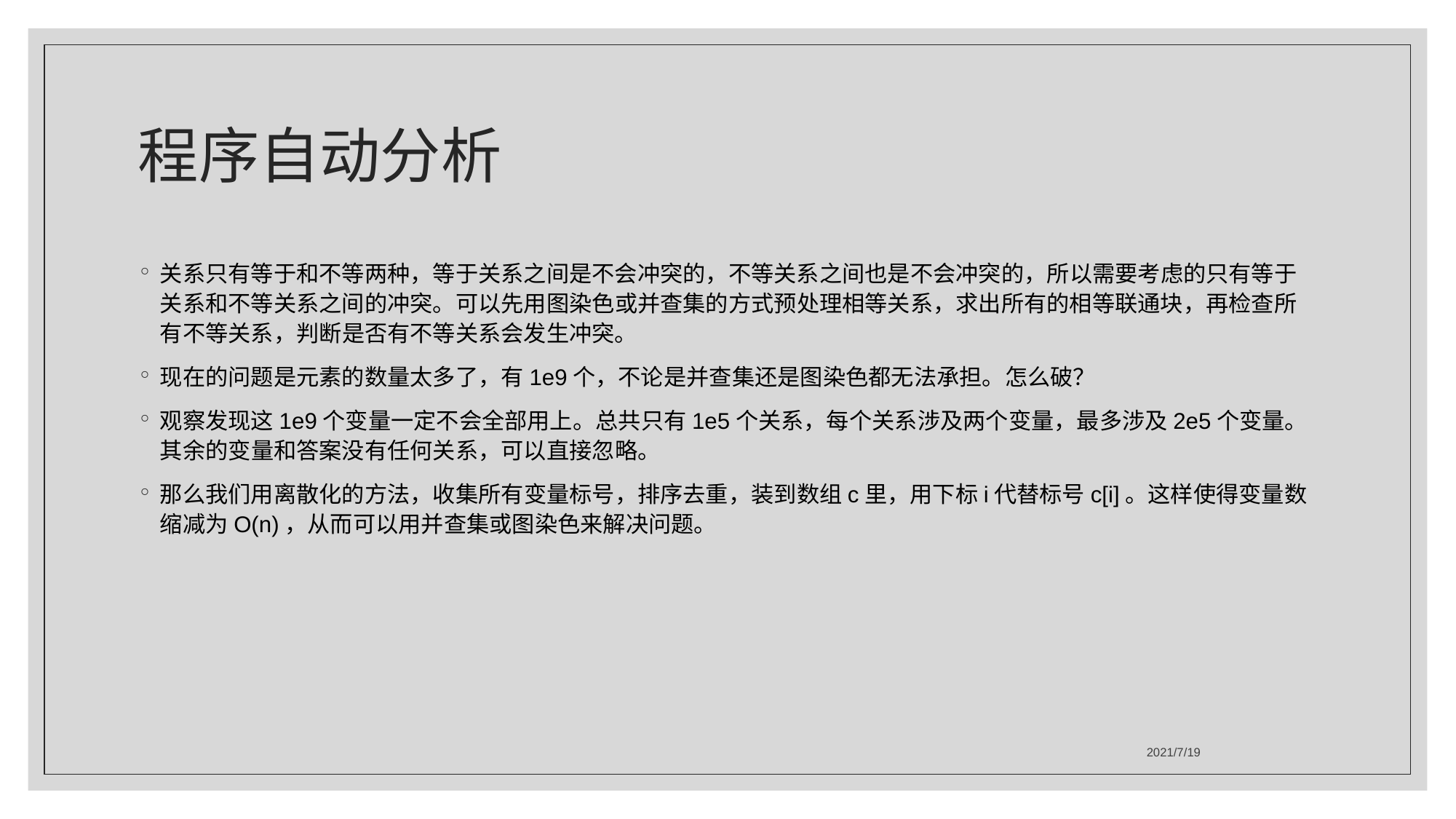

# 程序自动分析
关系只有等于和不等两种，等于关系之间是不会冲突的，不等关系之间也是不会冲突的，所以需要考虑的只有等于关系和不等关系之间的冲突。可以先用图染色或并查集的方式预处理相等关系，求出所有的相等联通块，再检查所有不等关系，判断是否有不等关系会发生冲突。
现在的问题是元素的数量太多了，有1e9个，不论是并查集还是图染色都无法承担。怎么破？
观察发现这1e9个变量一定不会全部用上。总共只有1e5个关系，每个关系涉及两个变量，最多涉及2e5个变量。其余的变量和答案没有任何关系，可以直接忽略。
那么我们用离散化的方法，收集所有变量标号，排序去重，装到数组c里，用下标i代替标号c[i]。这样使得变量数缩减为O(n)，从而可以用并查集或图染色来解决问题。
2021/7/19